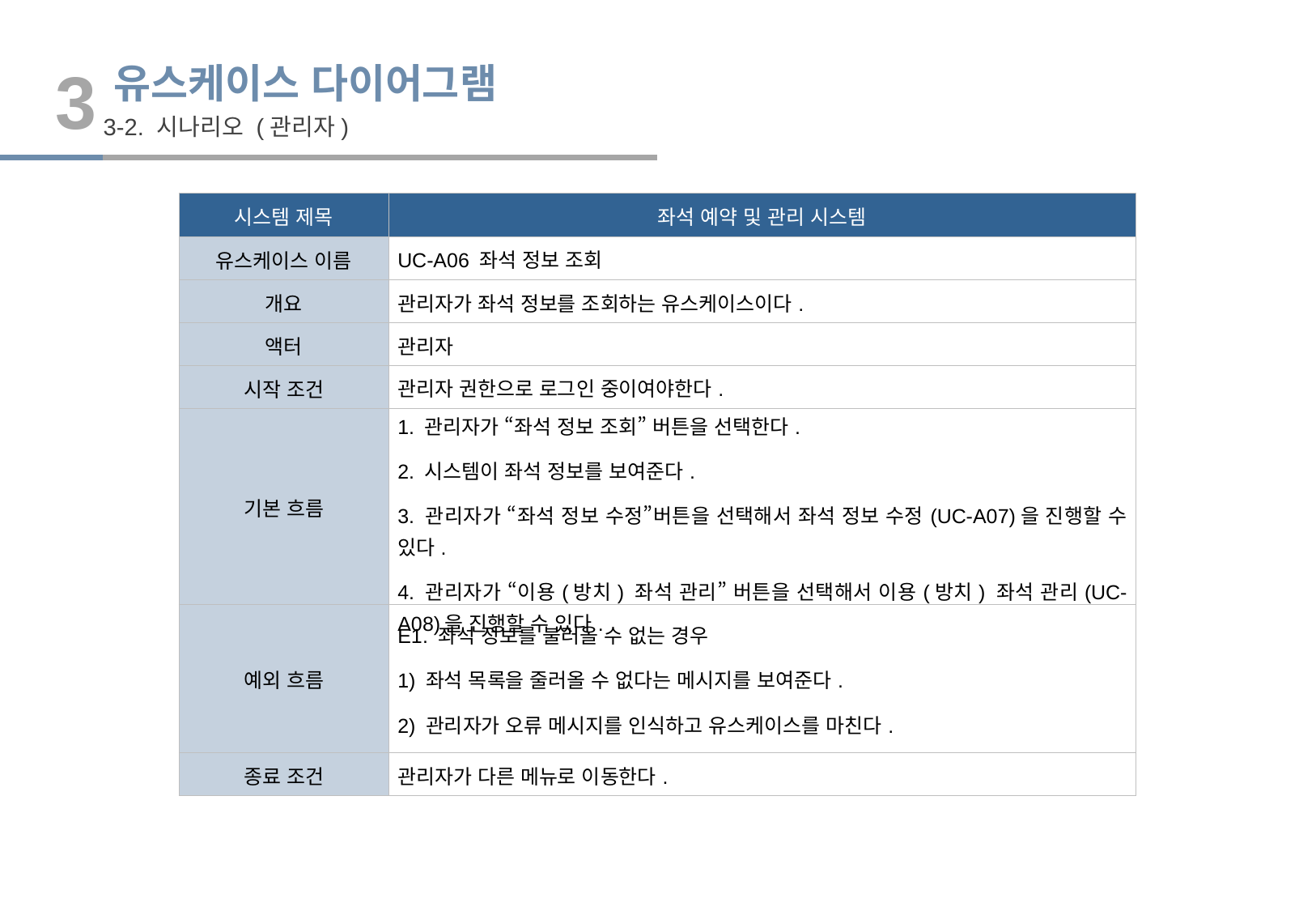

3
유스케이스 다이어그램
3-2. 시나리오 (관리자)
| 시스템 제목 | 좌석 예약 및 관리 시스템 |
| --- | --- |
| 유스케이스 이름 | UC-A06 좌석 정보 조회 |
| 개요 | 관리자가 좌석 정보를 조회하는 유스케이스이다. |
| 액터 | 관리자 |
| 시작 조건 | 관리자 권한으로 로그인 중이여야한다. |
| 기본 흐름 | 1. 관리자가 “좌석 정보 조회” 버튼을 선택한다. 2. 시스템이 좌석 정보를 보여준다. 3. 관리자가 “좌석 정보 수정”버튼을 선택해서 좌석 정보 수정(UC-A07)을 진행할 수 있다. 4. 관리자가 “이용(방치) 좌석 관리” 버튼을 선택해서 이용(방치) 좌석 관리(UC-A08)을 진행할 수 있다. |
| 예외 흐름 | E1. 좌석 정보를 불러올 수 없는 경우 1) 좌석 목록을 줄러올 수 없다는 메시지를 보여준다. 2) 관리자가 오류 메시지를 인식하고 유스케이스를 마친다. |
| 종료 조건 | 관리자가 다른 메뉴로 이동한다. |